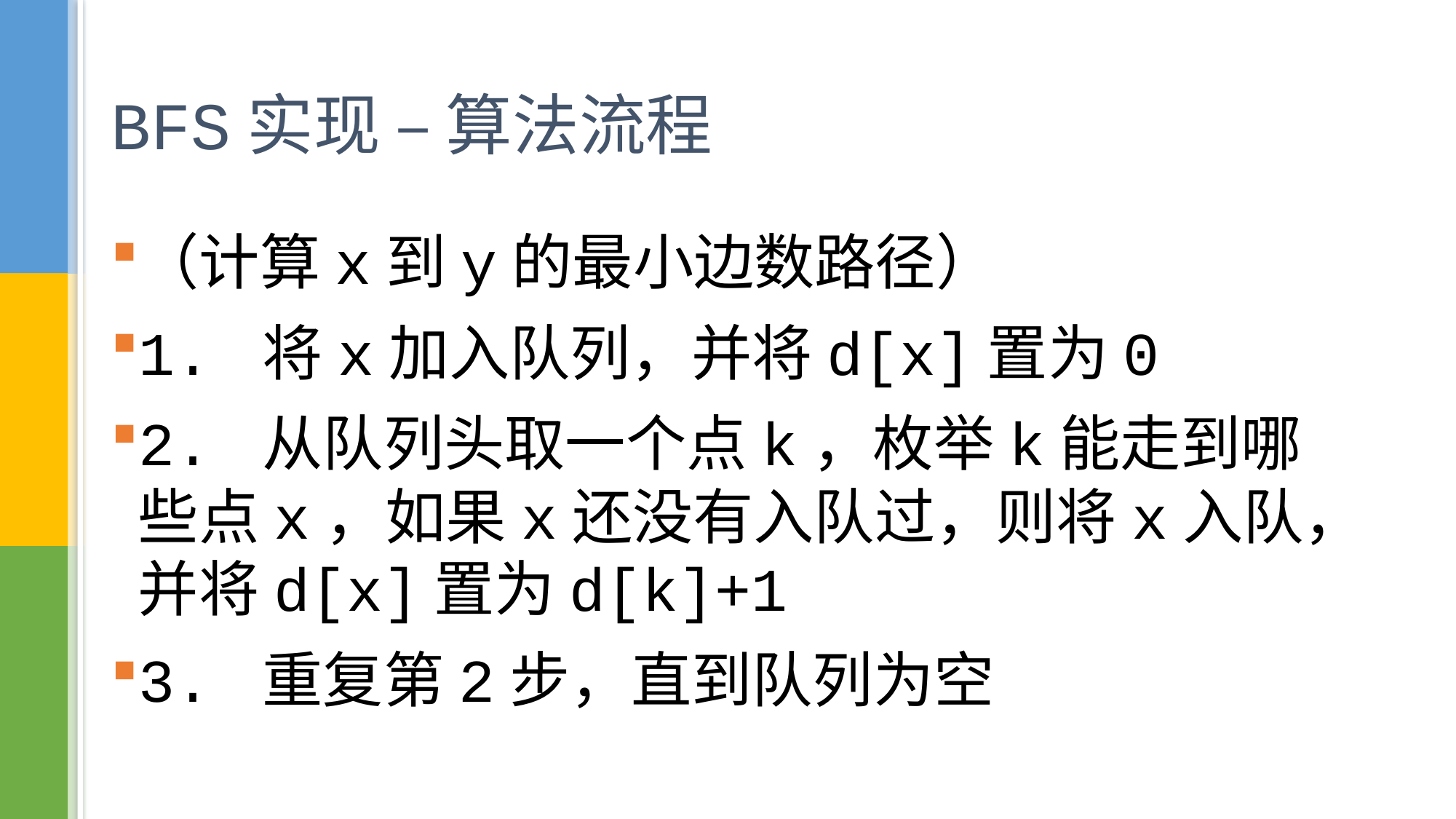

# BFS实现 – 算法流程
（计算x到y的最小边数路径）
1. 将x加入队列，并将d[x]置为0
2. 从队列头取一个点k，枚举k能走到哪些点x，如果x还没有入队过，则将x入队，并将d[x]置为d[k]+1
3. 重复第2步，直到队列为空